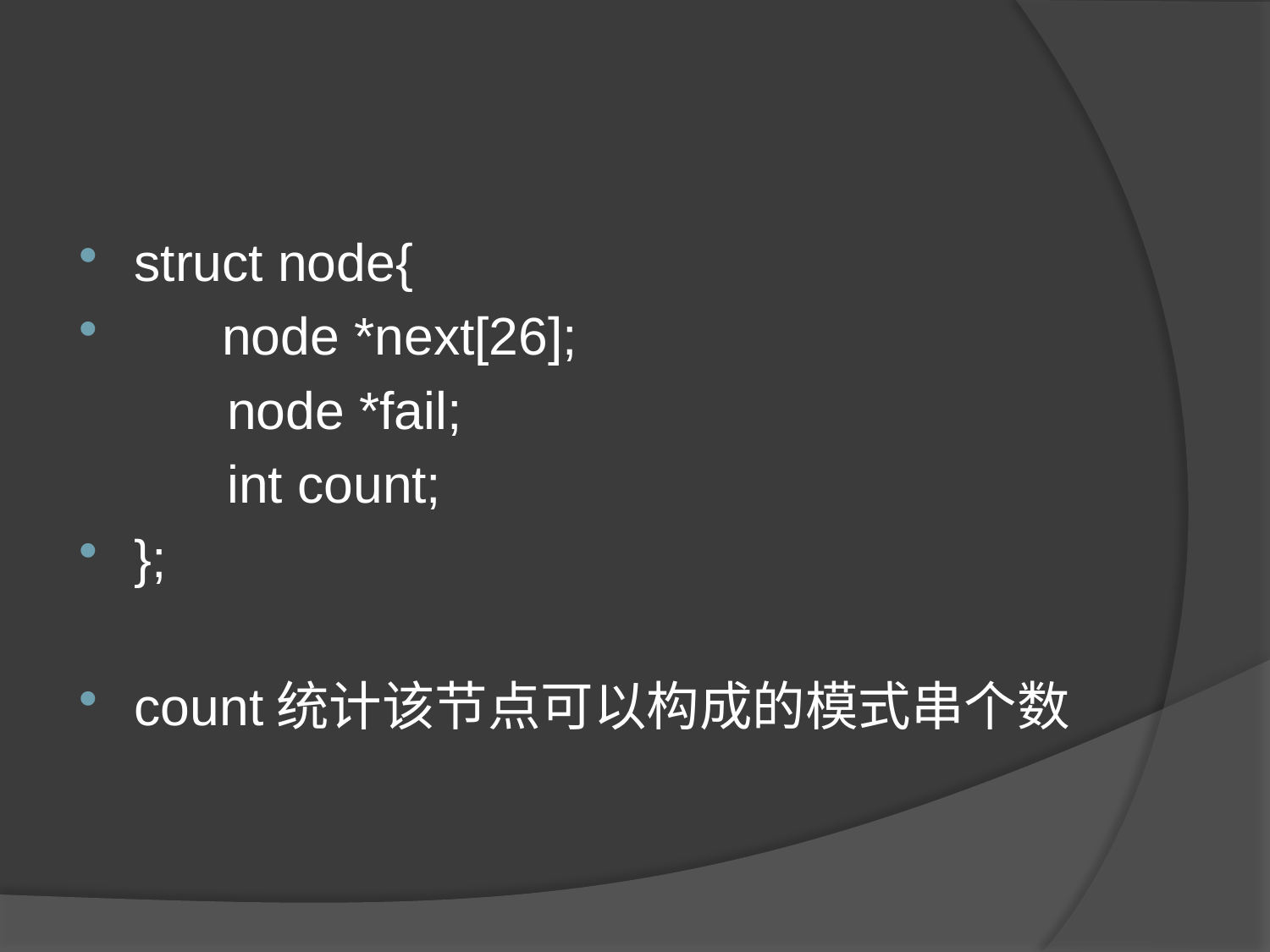

#
struct node{
      node *next[26];
          node *fail;
          int count;
};

count统计该节点可以构成的模式串个数